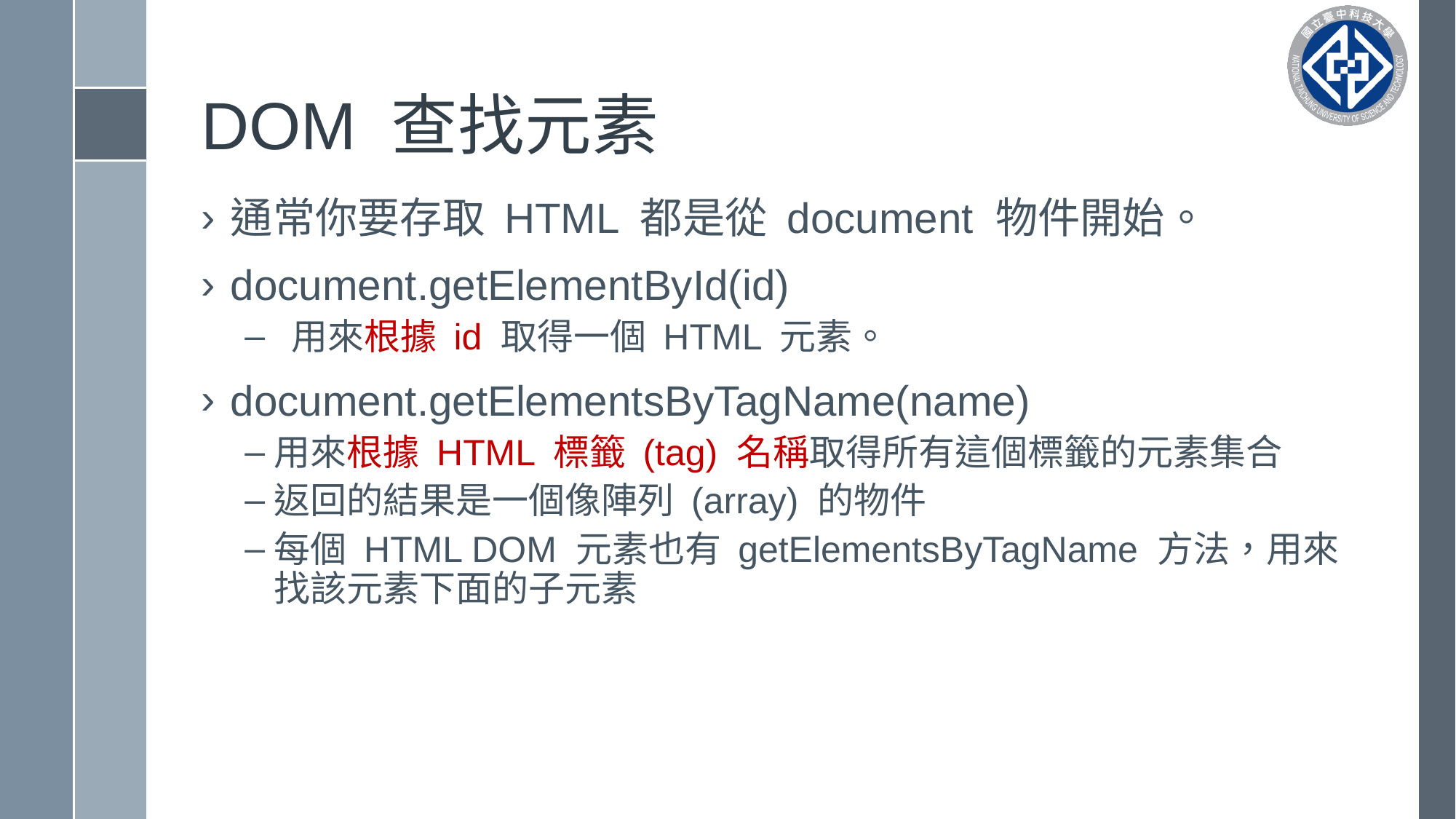

# DOM 查找元素
通常你要存取 HTML 都是從 document 物件開始。
document.getElementById(id)
 用來根據 id 取得一個 HTML 元素。
document.getElementsByTagName(name)
用來根據 HTML 標籤 (tag) 名稱取得所有這個標籤的元素集合
返回的結果是一個像陣列 (array) 的物件
每個 HTML DOM 元素也有 getElementsByTagName 方法，用來找該元素下面的子元素